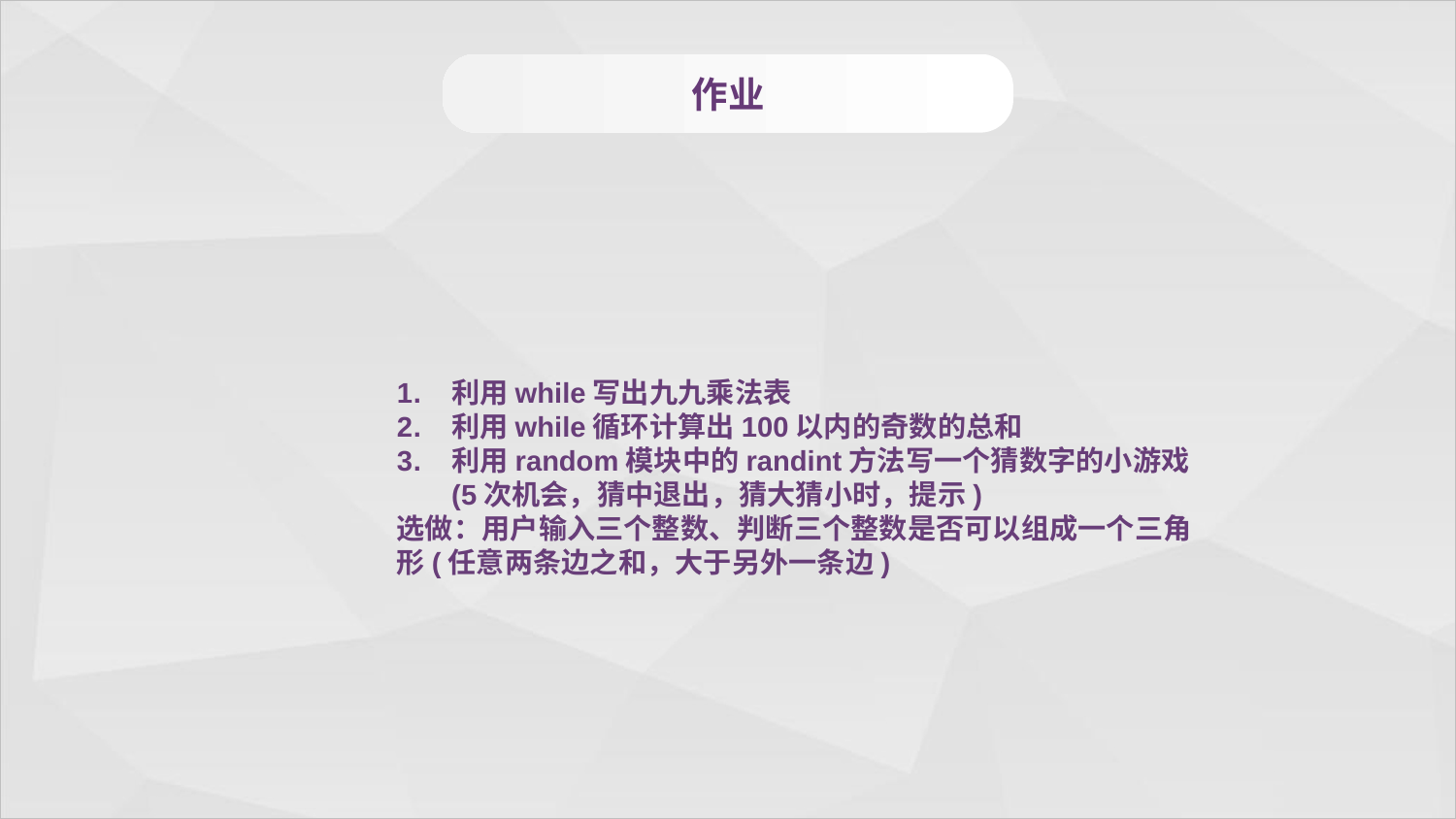

作业
利用while写出九九乘法表
利用while循环计算出100以内的奇数的总和
利用random模块中的randint方法写一个猜数字的小游戏(5次机会，猜中退出，猜大猜小时，提示)
选做：用户输入三个整数、判断三个整数是否可以组成一个三角形(任意两条边之和，大于另外一条边)